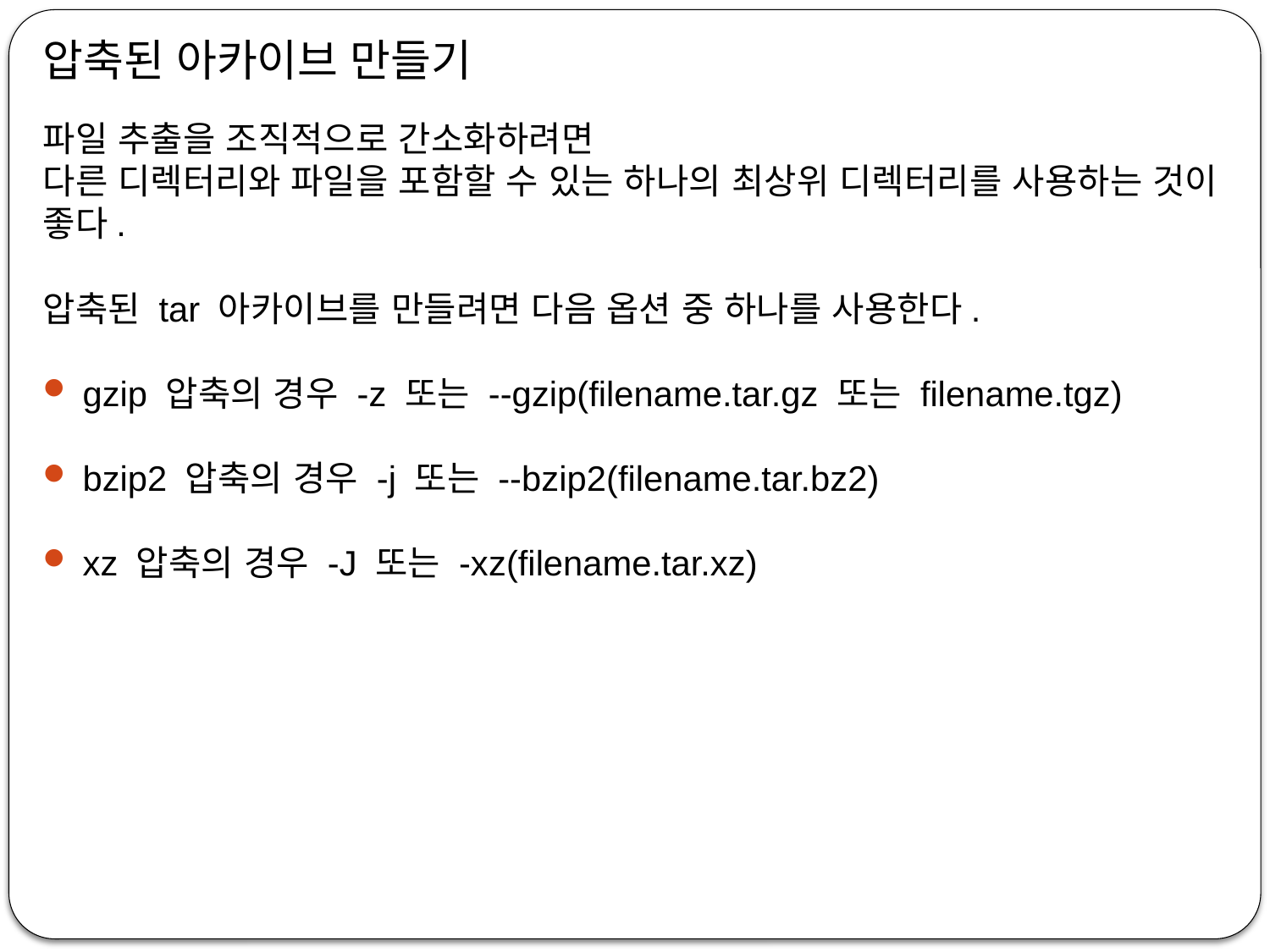

압축된 아카이브 만들기

파일 추출을 조직적으로 간소화하려면
다른 디렉터리와 파일을 포함할 수 있는 하나의 최상위 디렉터리를 사용하는 것이 좋다.

압축된 tar 아카이브를 만들려면 다음 옵션 중 하나를 사용한다.

gzip 압축의 경우 -z 또는 --gzip(filename.tar.gz 또는 filename.tgz)

bzip2 압축의 경우 -j 또는 --bzip2(filename.tar.bz2)

xz 압축의 경우 -J 또는 -xz(filename.tar.xz)